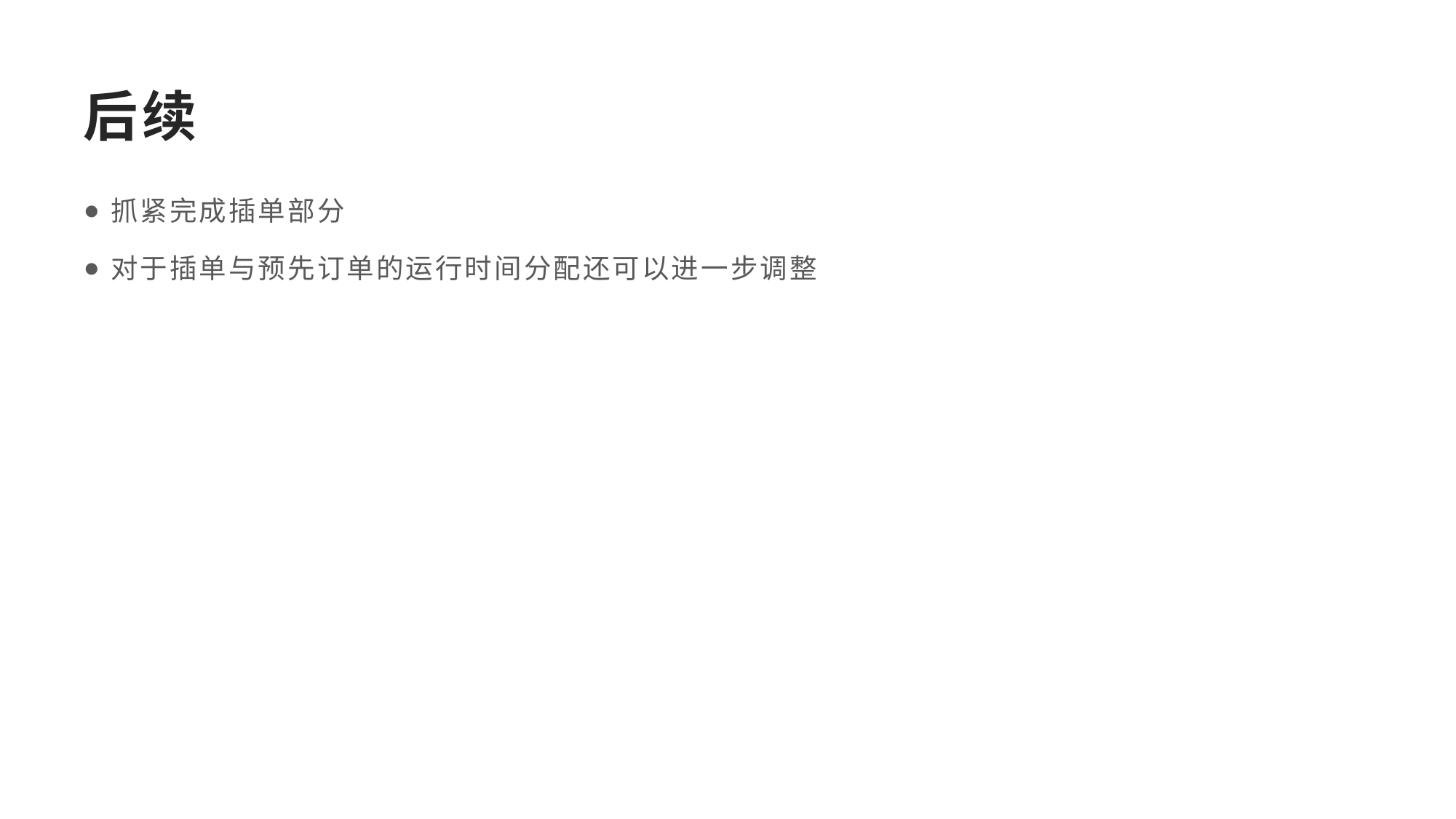

# 后续
抓紧完成插单部分
对于插单与预先订单的运行时间分配还可以进一步调整